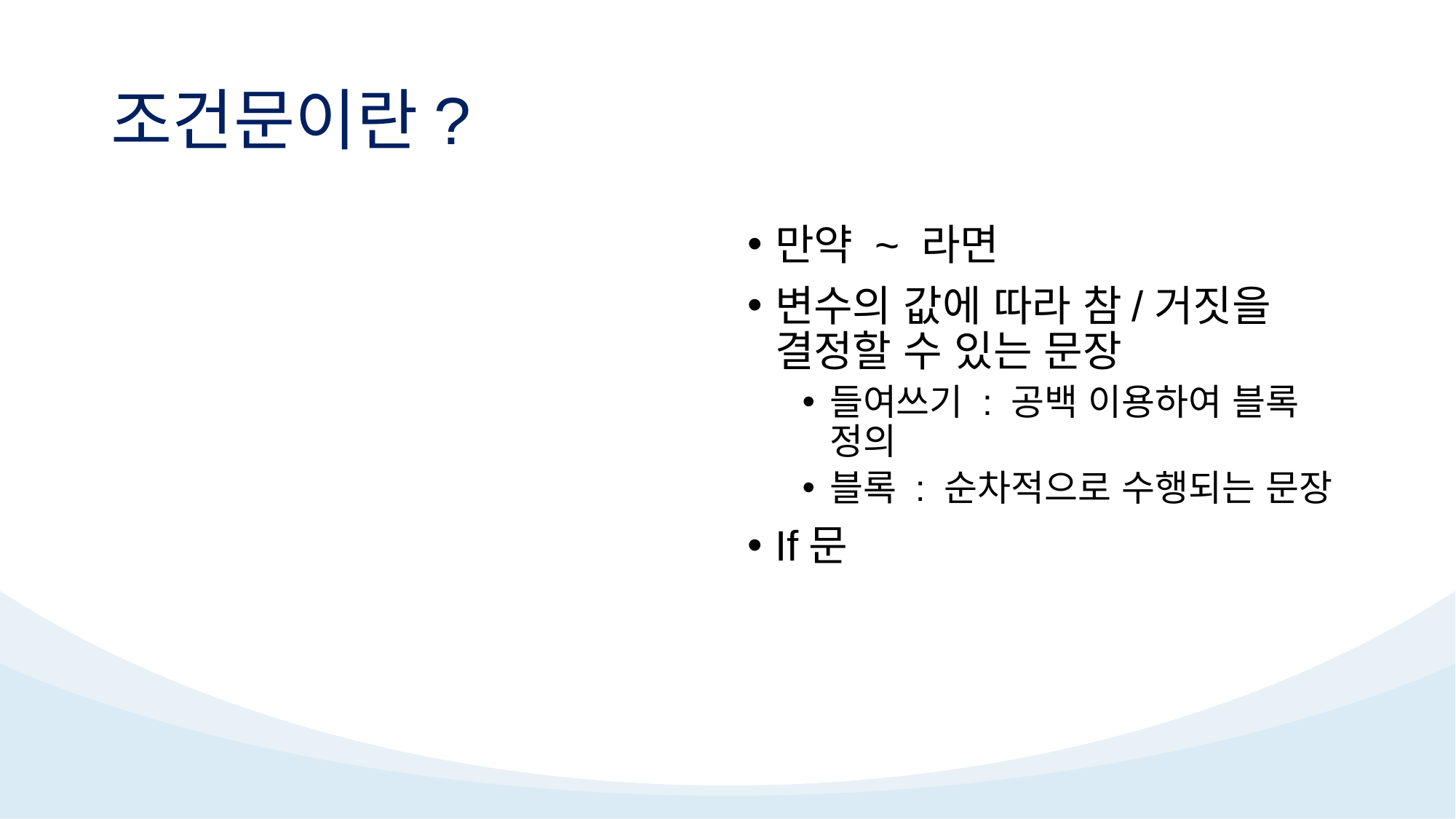

# 조건문이란?

만약 ~ 라면
변수의 값에 따라 참/거짓을 결정할 수 있는 문장
들여쓰기 : 공백 이용하여 블록 정의
블록 : 순차적으로 수행되는 문장
If문